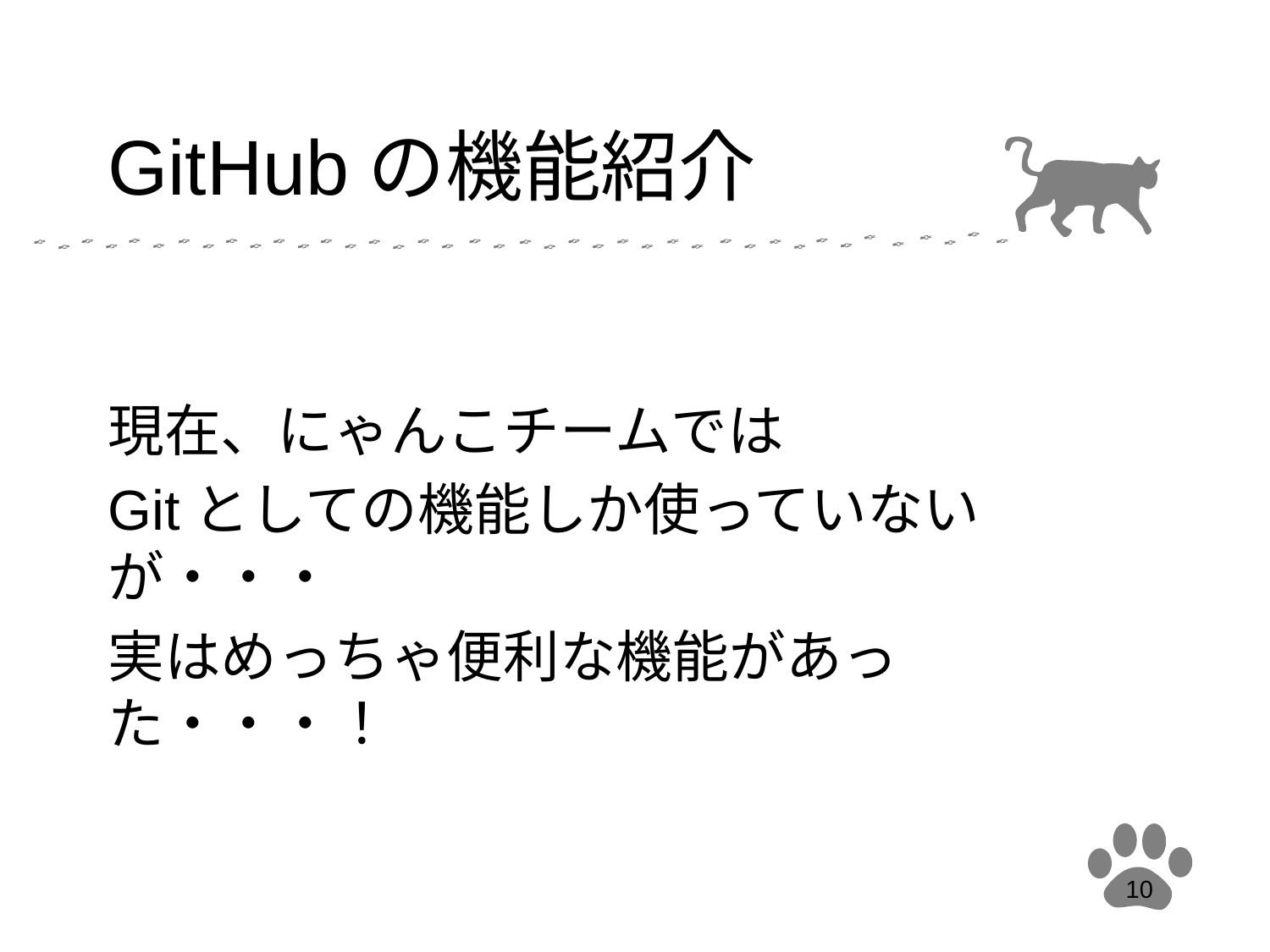

# GitHubの機能紹介
現在、にゃんこチームでは
Gitとしての機能しか使っていないが・・・
実はめっちゃ便利な機能があった・・・！
10